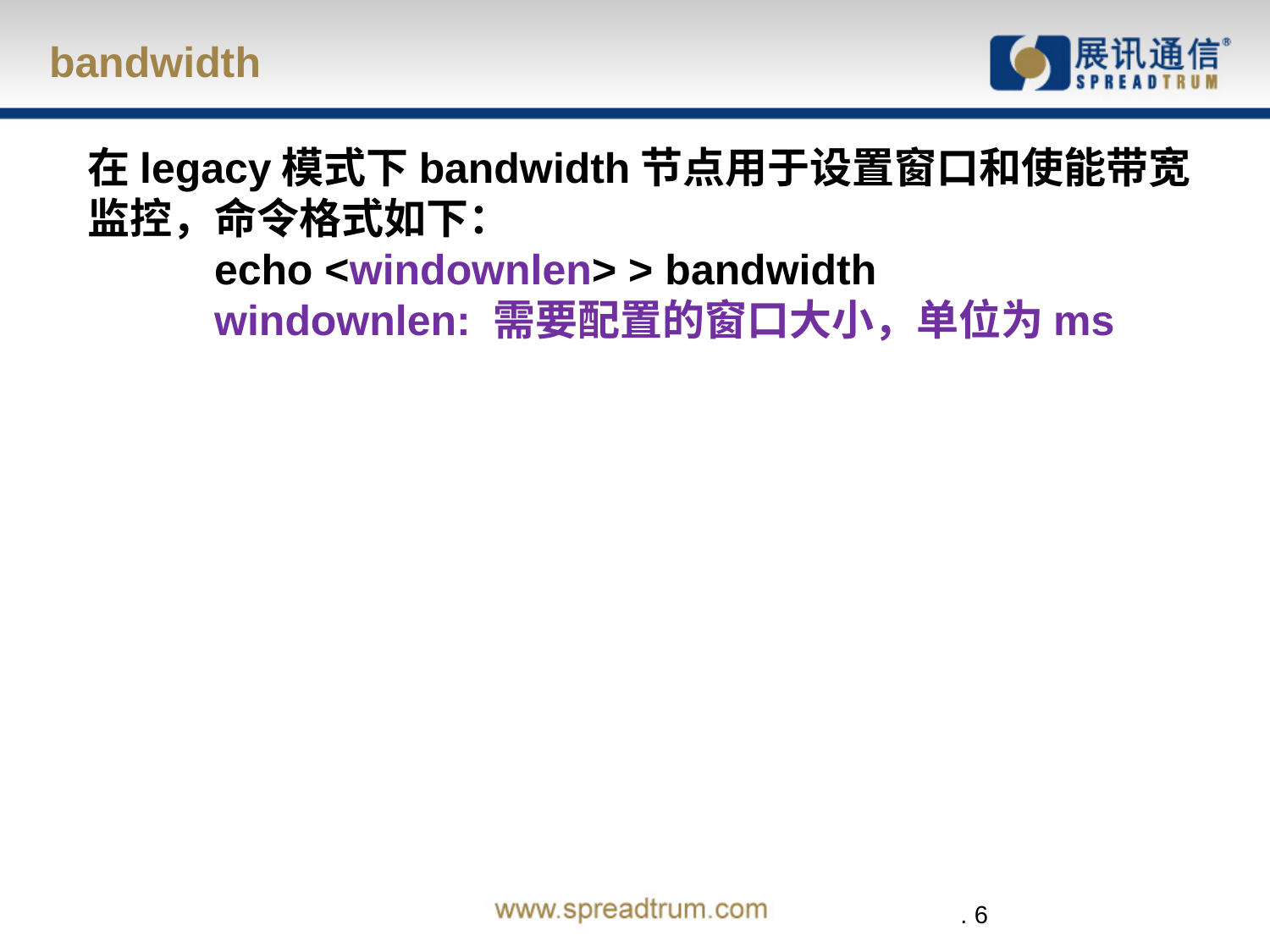

# bandwidth
在legacy模式下bandwidth节点用于设置窗口和使能带宽监控，命令格式如下：
	echo <windownlen> > bandwidth
	windownlen: 需要配置的窗口大小，单位为ms

  . 6